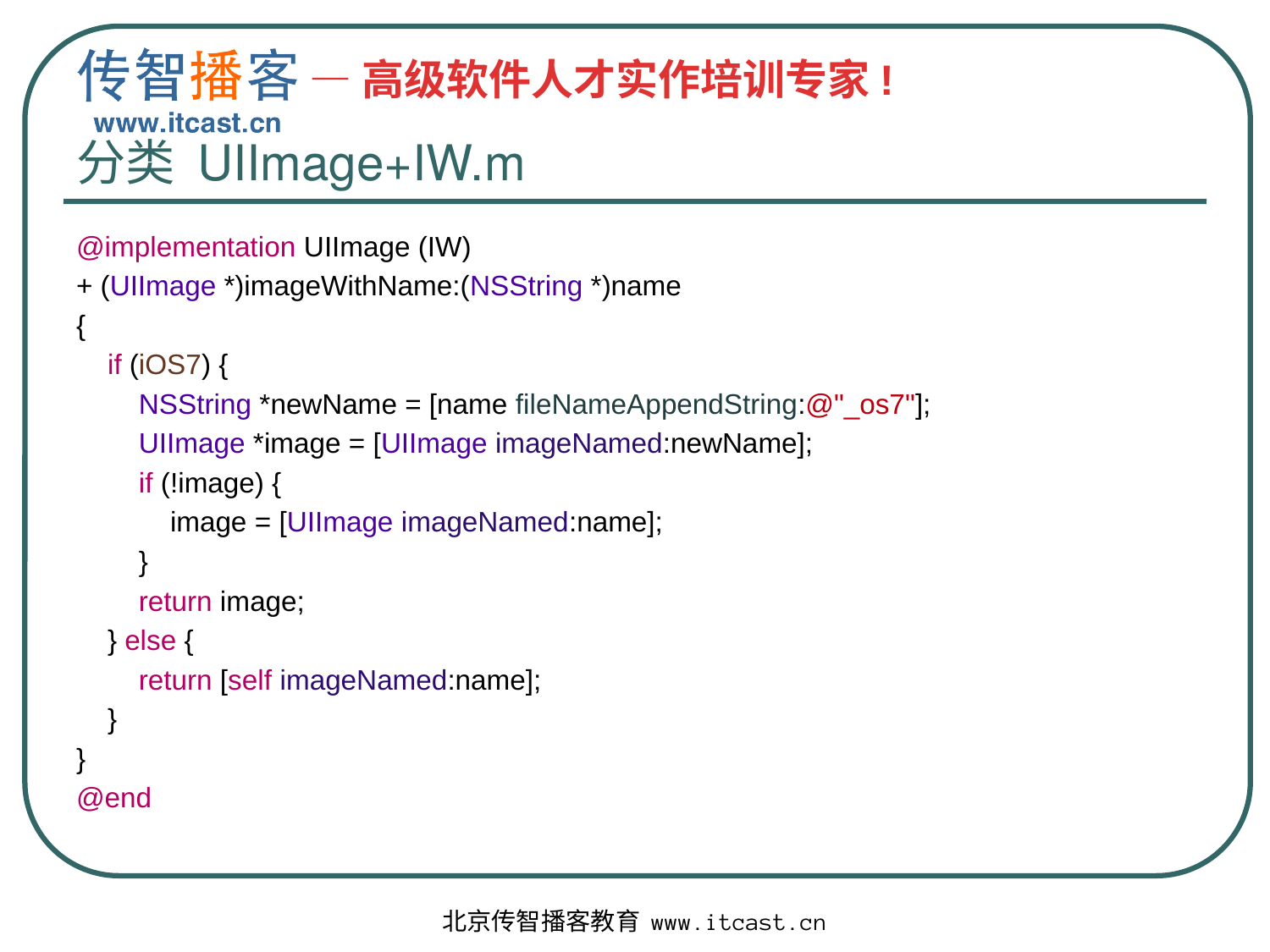

# 分类 UIImage+IW.m
@implementation UIImage (IW)
+ (UIImage *)imageWithName:(NSString *)name
{
    if (iOS7) {
        NSString *newName = [name fileNameAppendString:@"_os7"];
        UIImage *image = [UIImage imageNamed:newName];
        if (!image) {
            image = [UIImage imageNamed:name];
        }
        return image;
    } else {
        return [self imageNamed:name];
    }
}
@end